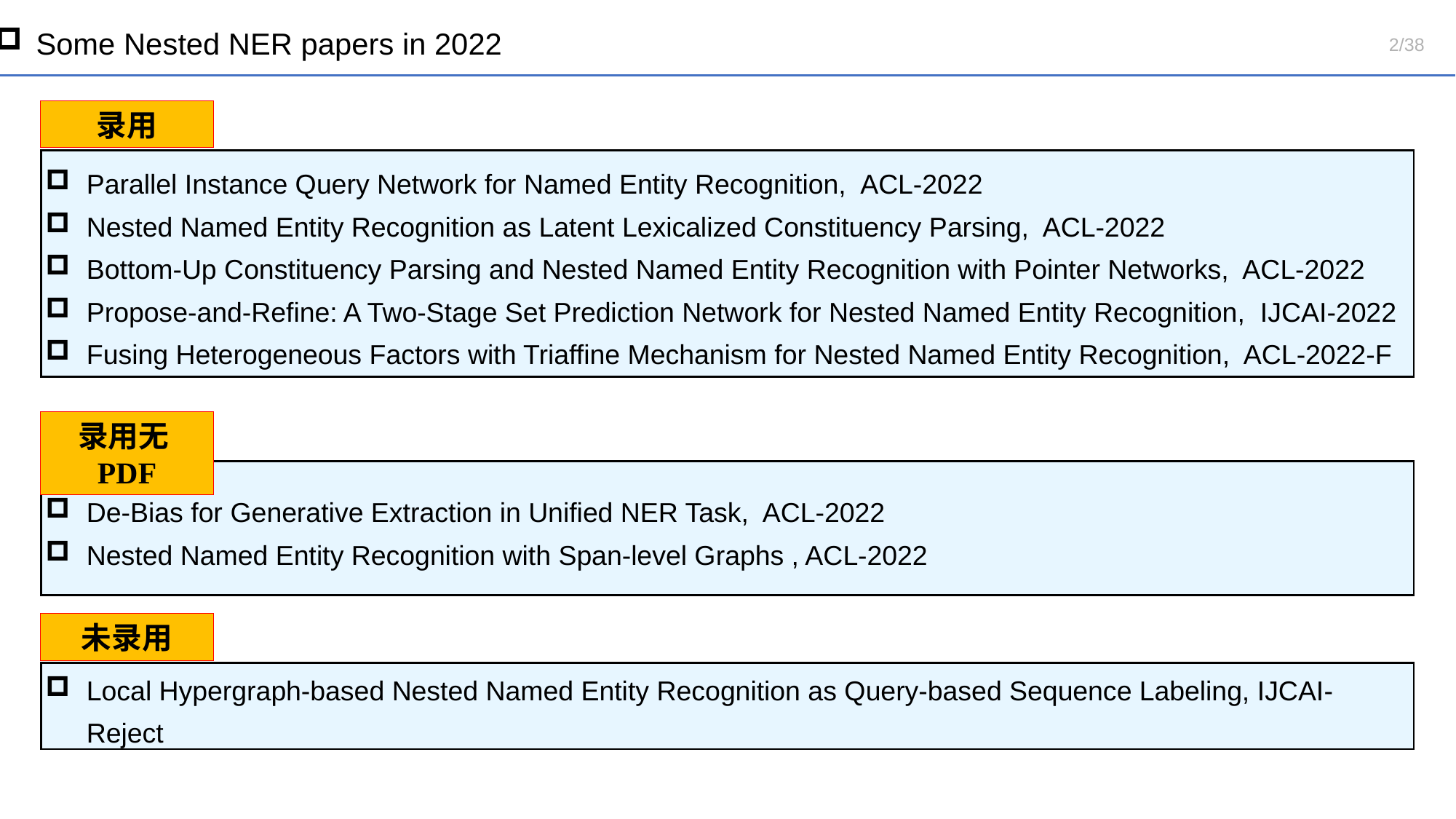

Some Nested NER papers in 2022
2/38
录用
Parallel Instance Query Network for Named Entity Recognition,  ACL-2022
Nested Named Entity Recognition as Latent Lexicalized Constituency Parsing,  ACL-2022
Bottom-Up Constituency Parsing and Nested Named Entity Recognition with Pointer Networks,  ACL-2022
Propose-and-Refine: A Two-Stage Set Prediction Network for Nested Named Entity Recognition,  IJCAI-2022
Fusing Heterogeneous Factors with Triaffine Mechanism for Nested Named Entity Recognition,  ACL-2022-F
录用无PDF
De-Bias for Generative Extraction in Unified NER Task,  ACL-2022
Nested Named Entity Recognition with Span-level Graphs , ACL-2022
未录用
Local Hypergraph-based Nested Named Entity Recognition as Query-based Sequence Labeling, IJCAI-Reject